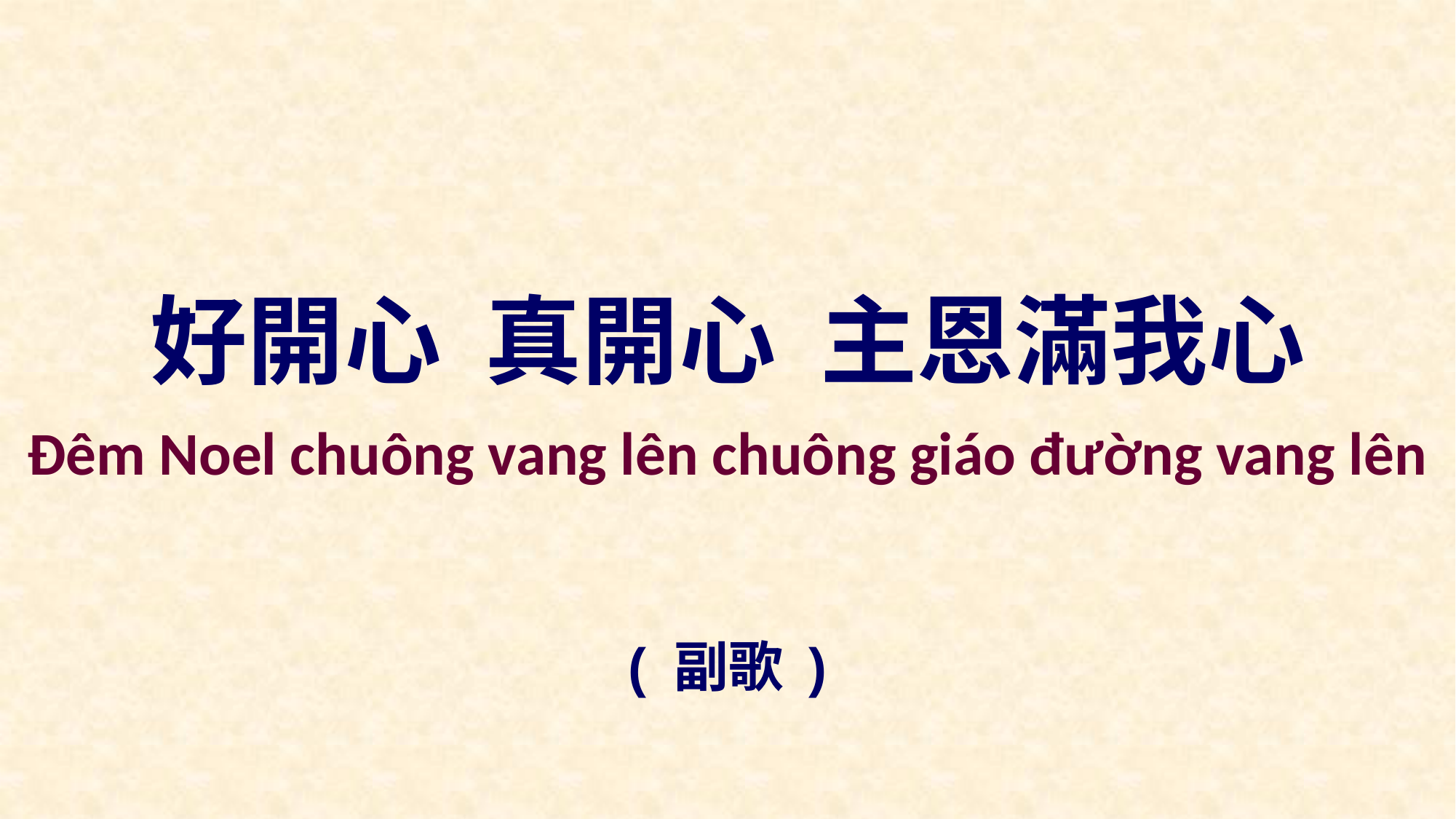

好開心  真開心  主恩滿我心
Đêm Noel chuông vang lên chuông giáo đường vang lên
( 副歌 )